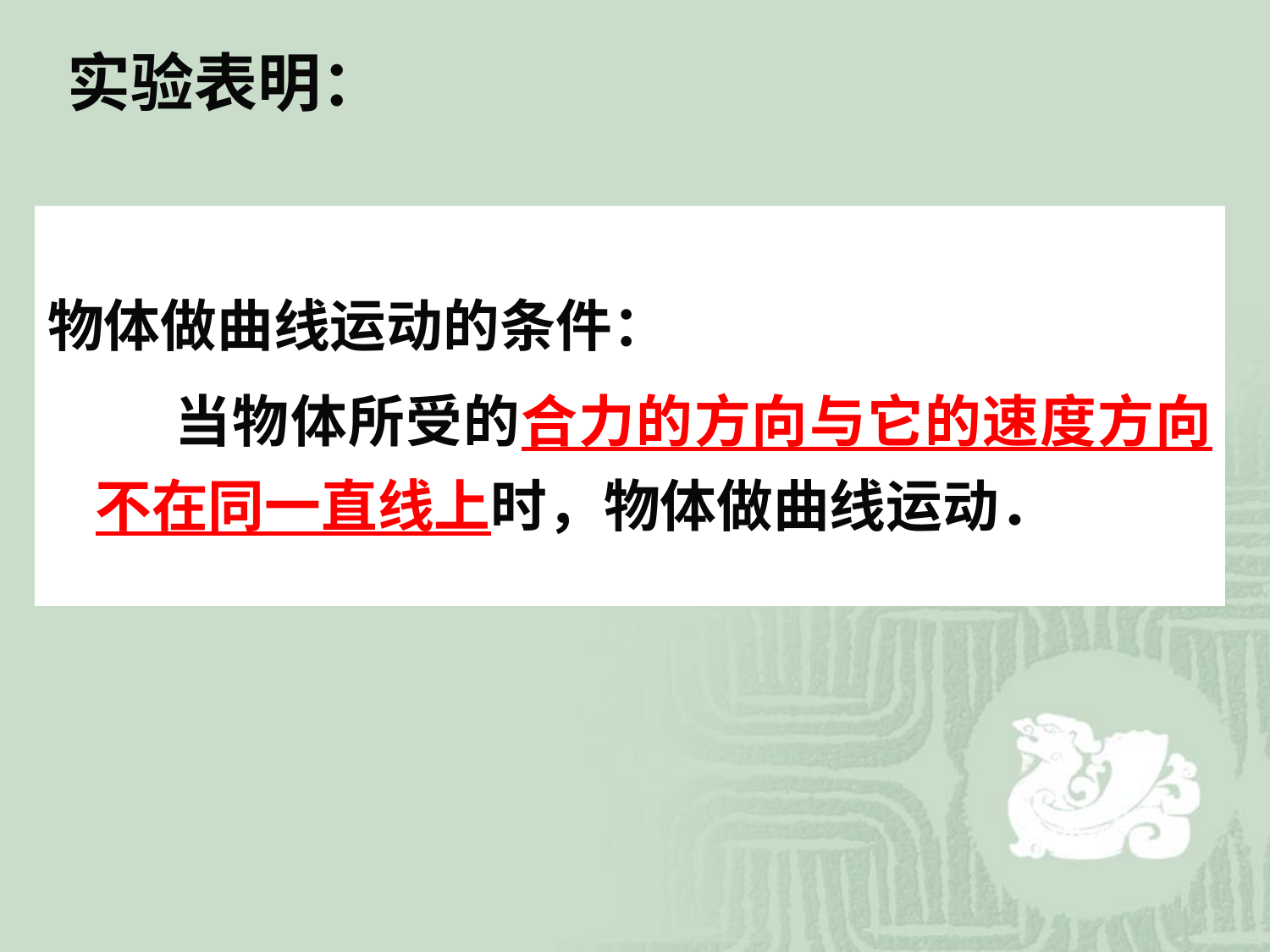

# 实验表明：
物体做曲线运动的条件：
        当物体所受的合力的方向与它的速度方向不在同一直线上时，物体做曲线运动．